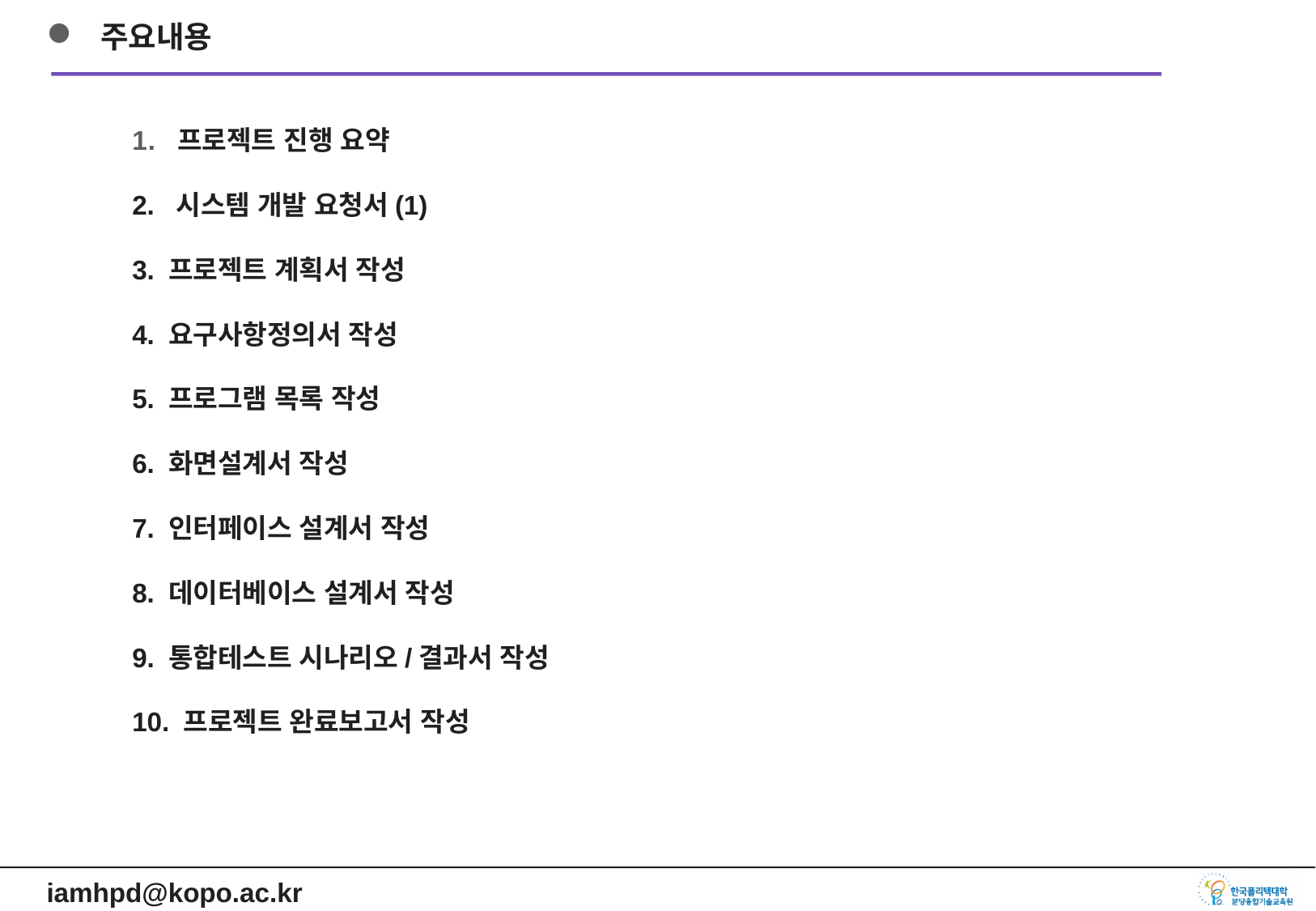

주요내용
프로젝트 진행 요약

2.  시스템 개발 요청서(1)

3. 프로젝트 계획서 작성

4. 요구사항정의서 작성

5. 프로그램 목록 작성

6. 화면설계서 작성

7. 인터페이스 설계서 작성

8. 데이터베이스 설계서 작성

9. 통합테스트 시나리오/결과서 작성

10. 프로젝트 완료보고서 작성